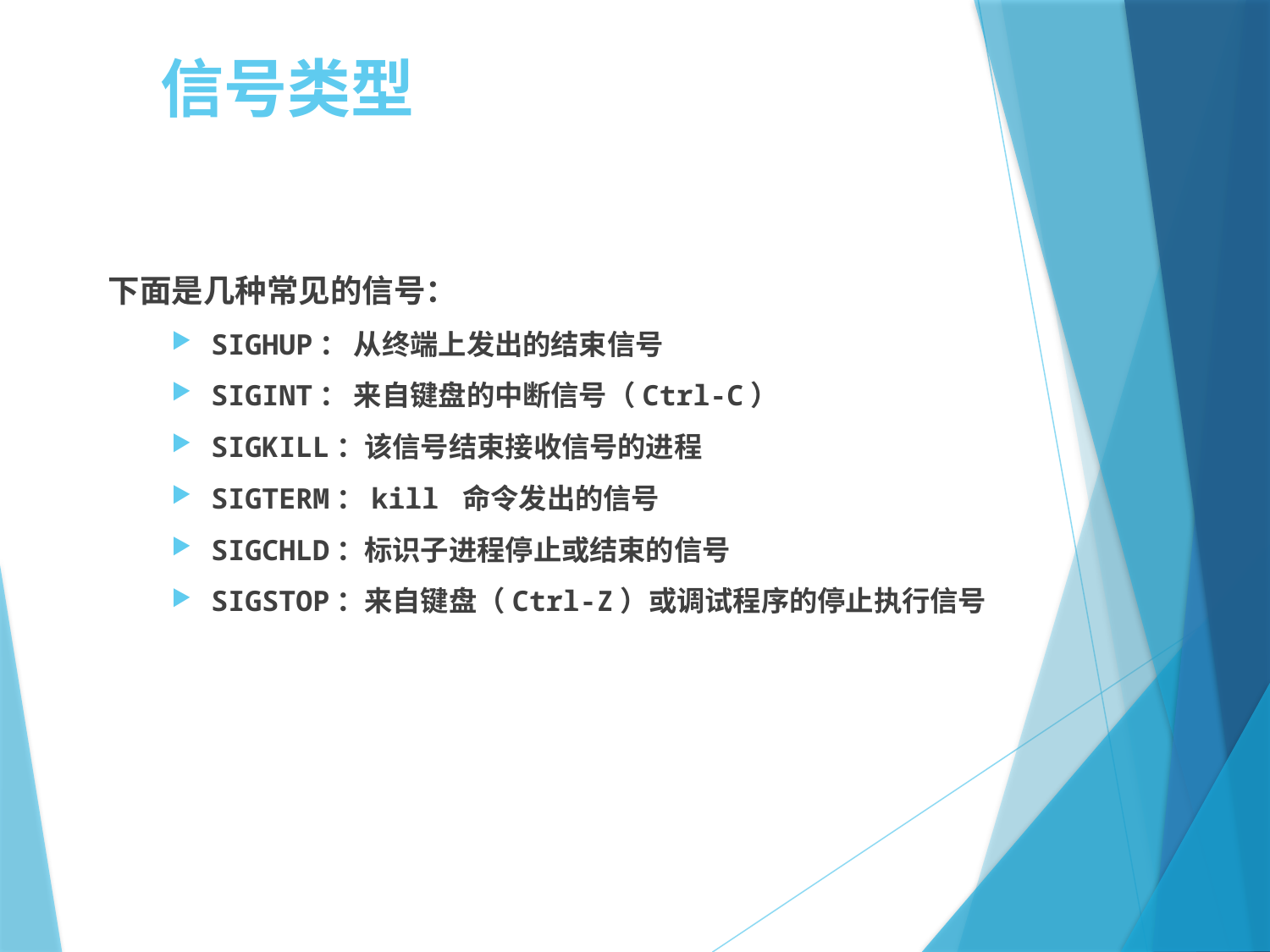

# 信号类型
下面是几种常见的信号：
SIGHUP： 从终端上发出的结束信号
SIGINT： 来自键盘的中断信号（Ctrl-C）
SIGKILL：该信号结束接收信号的进程
SIGTERM：kill 命令发出的信号
SIGCHLD：标识子进程停止或结束的信号
SIGSTOP：来自键盘（Ctrl-Z）或调试程序的停止执行信号